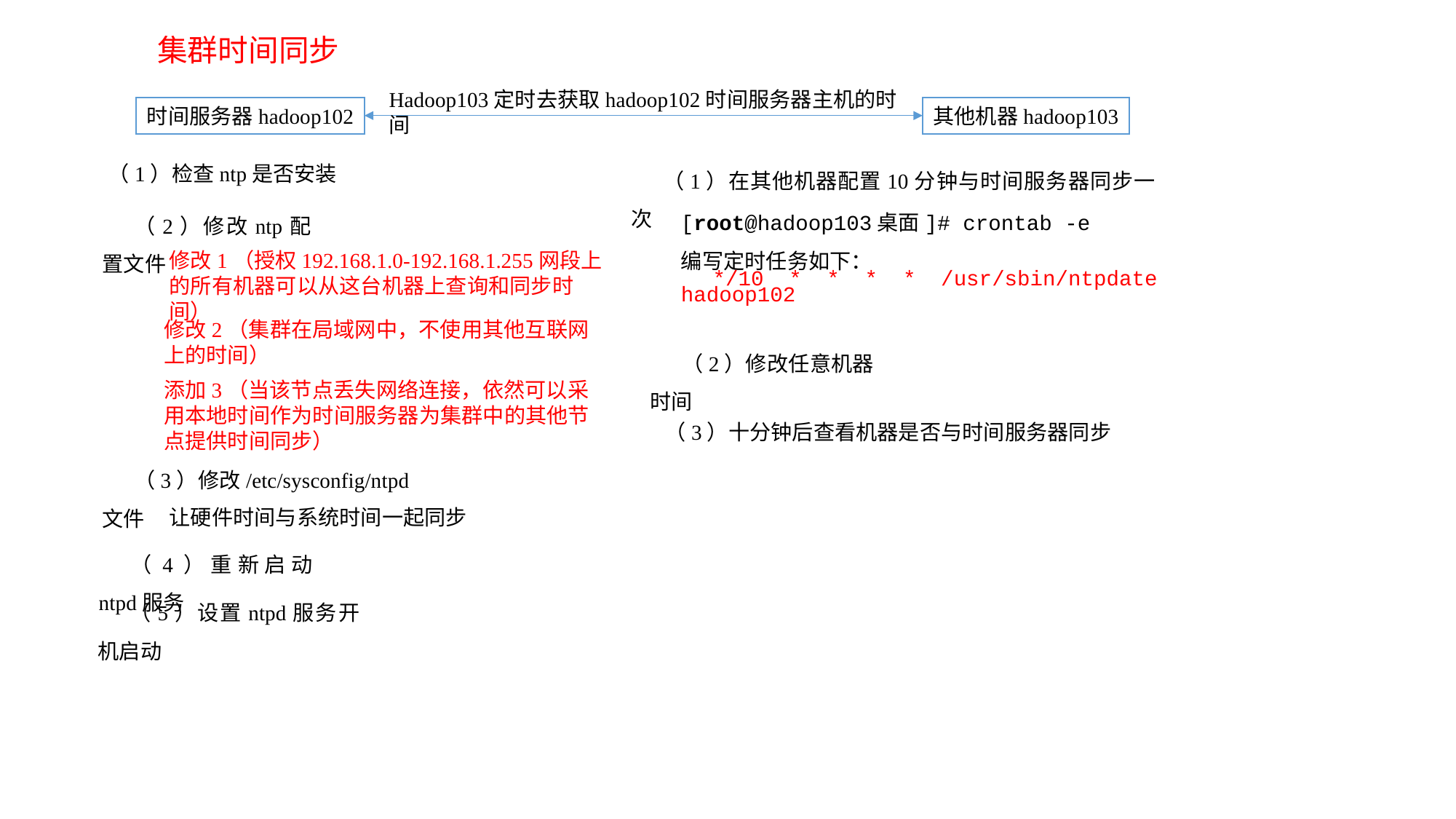

集群时间同步
Hadoop103定时去获取hadoop102时间服务器主机的时间
时间服务器hadoop102
其他机器hadoop103
（1）在其他机器配置10分钟与时间服务器同步一次
（1）检查ntp是否安装
（2）修改ntp配置文件
[root@hadoop103桌面]# crontab -e
编写定时任务如下：
*/10 * * * * /usr/sbin/ntpdate hadoop102
修改1（授权192.168.1.0-192.168.1.255网段上的所有机器可以从这台机器上查询和同步时间）
修改2（集群在局域网中，不使用其他互联网上的时间）
（2）修改任意机器时间
添加3（当该节点丢失网络连接，依然可以采用本地时间作为时间服务器为集群中的其他节点提供时间同步）
（3）十分钟后查看机器是否与时间服务器同步
（3）修改/etc/sysconfig/ntpd 文件
让硬件时间与系统时间一起同步
（4）重新启动ntpd服务
（5）设置ntpd服务开机启动